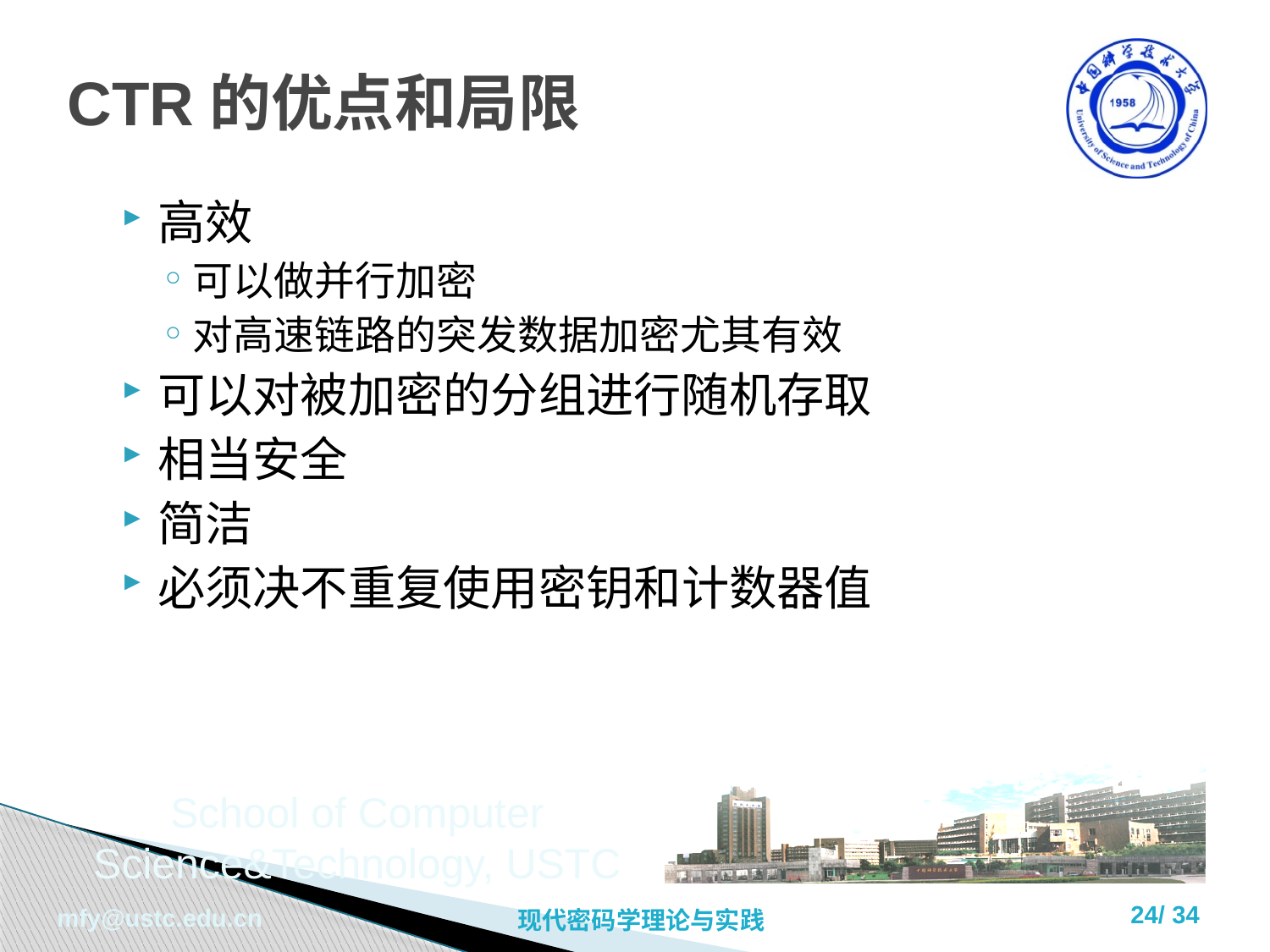

# CTR的优点和局限
高效
可以做并行加密
对高速链路的突发数据加密尤其有效
可以对被加密的分组进行随机存取
相当安全
简洁
必须决不重复使用密钥和计数器值